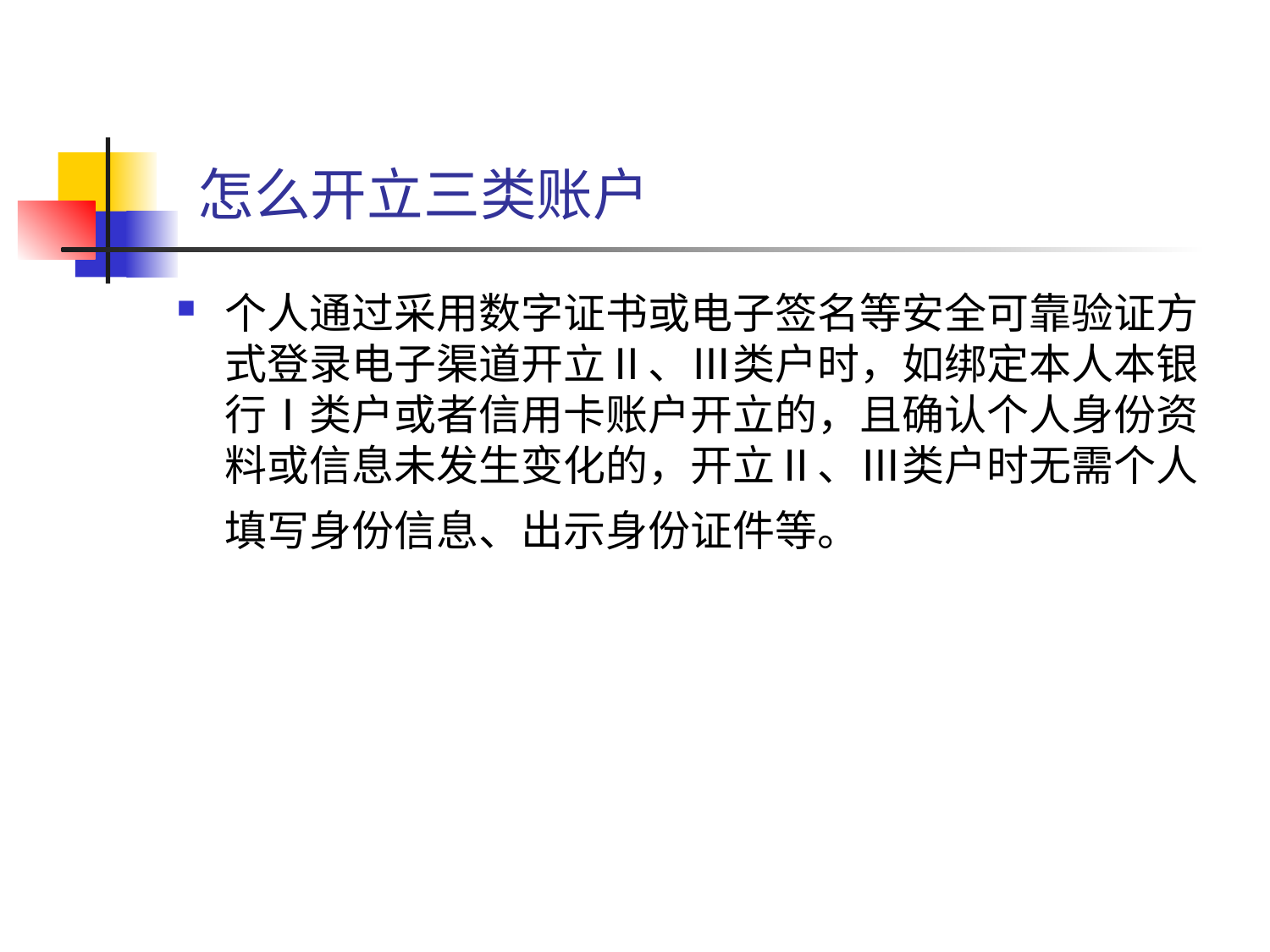

# 怎么开立三类账户
个人通过采用数字证书或电子签名等安全可靠验证方式登录电子渠道开立Ⅱ、Ⅲ类户时，如绑定本人本银行Ⅰ类户或者信用卡账户开立的，且确认个人身份资料或信息未发生变化的，开立Ⅱ、Ⅲ类户时无需个人填写身份信息、出示身份证件等。